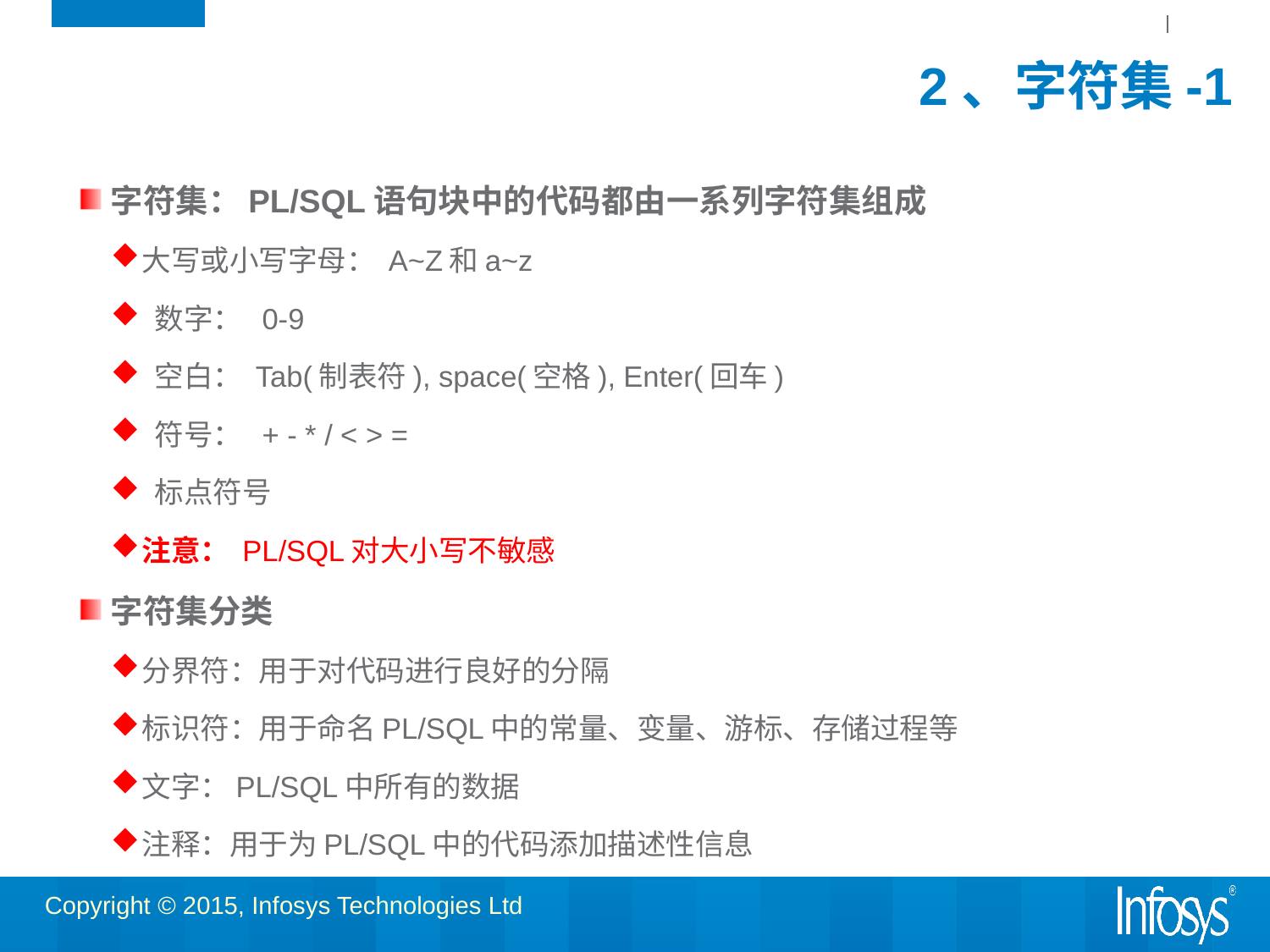

# 2、字符集-1
字符集：PL/SQL语句块中的代码都由一系列字符集组成
大写或小写字母： A~Z和a~z
 数字：  0-9
 空白： Tab(制表符), space(空格), Enter(回车)
 符号：  + - * / < > =
 标点符号
注意： PL/SQL对大小写不敏感
字符集分类
分界符：用于对代码进行良好的分隔
标识符：用于命名PL/SQL中的常量、变量、游标、存储过程等
文字：PL/SQL中所有的数据
注释：用于为PL/SQL中的代码添加描述性信息